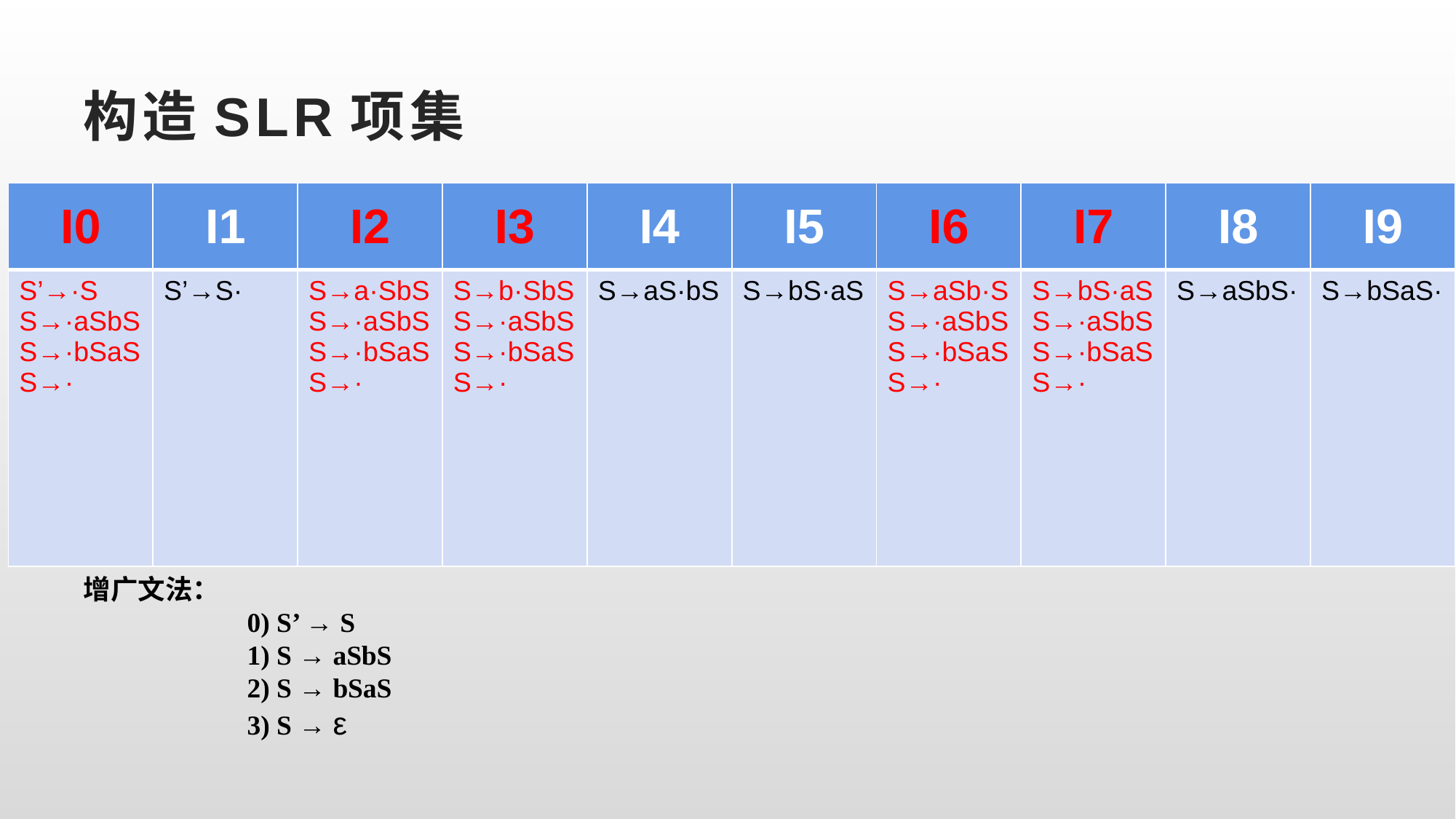

# 构造SLR项集
| I0 | I1 | I2 | I3 | I4 | I5 | I6 | I7 | I8 | I9 |
| --- | --- | --- | --- | --- | --- | --- | --- | --- | --- |
| S’→·S S→·aSbS S→·bSaS S→· | S’→S· | S→a·SbS S→·aSbS S→·bSaS S→· | S→b·SbS S→·aSbS S→·bSaS S→· | S→aS·bS | S→bS·aS | S→aSb·S S→·aSbS S→·bSaS S→· | S→bS·aS S→·aSbS S→·bSaS S→· | S→aSbS· | S→bSaS· |
增广文法：
0) S’ → S
1) S → aSbS
2) S → bSaS
3) S → ε